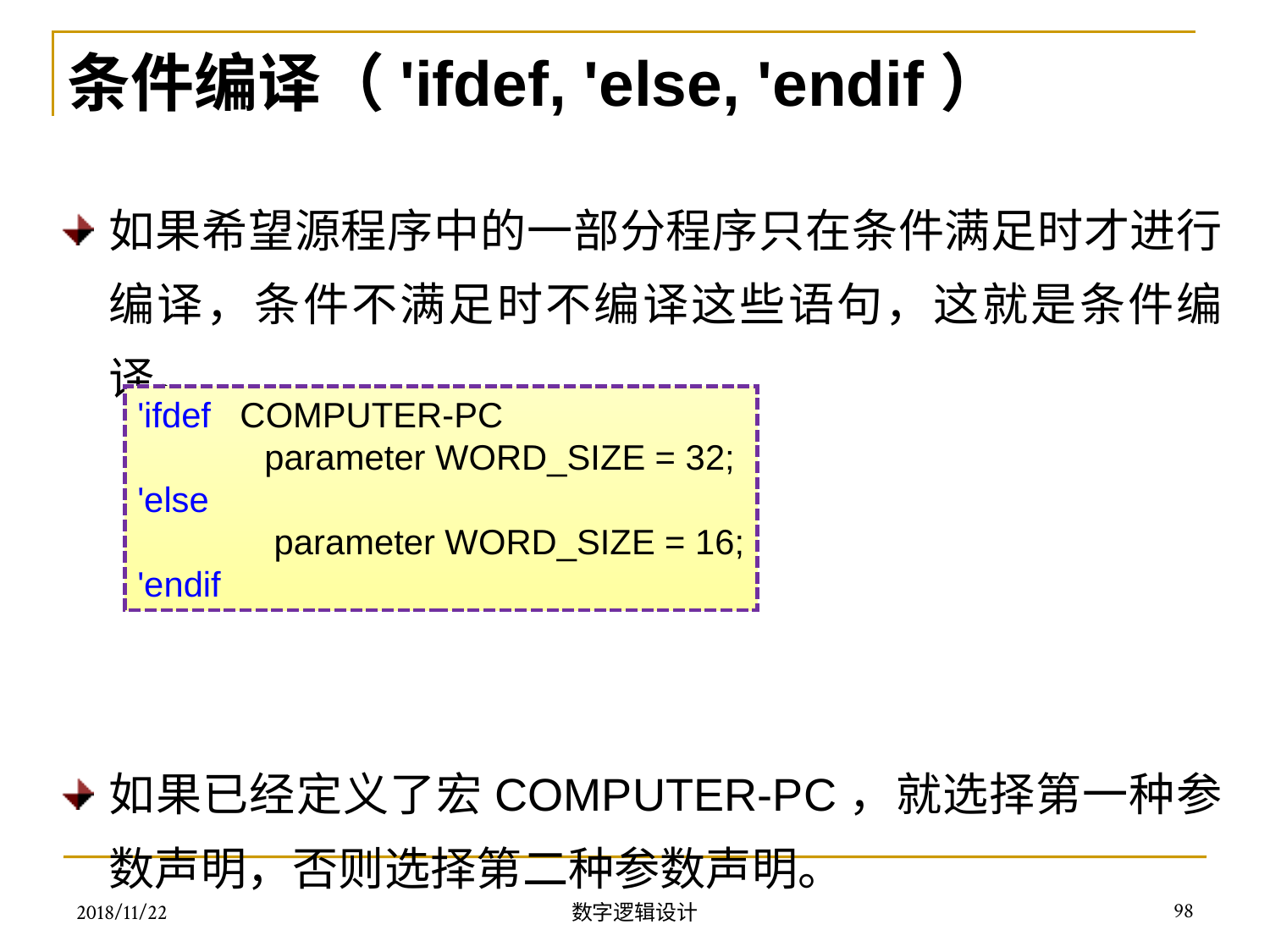

条件编译（'ifdef, 'else, 'endif）
如果希望源程序中的一部分程序只在条件满足时才进行编译，条件不满足时不编译这些语句，这就是条件编译。

如果已经定义了宏COMPUTER-PC，就选择第一种参数声明，否则选择第二种参数声明。
'ifdef   COMPUTER-PC
	parameter WORD_SIZE = 32;
'else
	 parameter WORD_SIZE = 16;
'endif
2018/11/22
98
数字逻辑设计